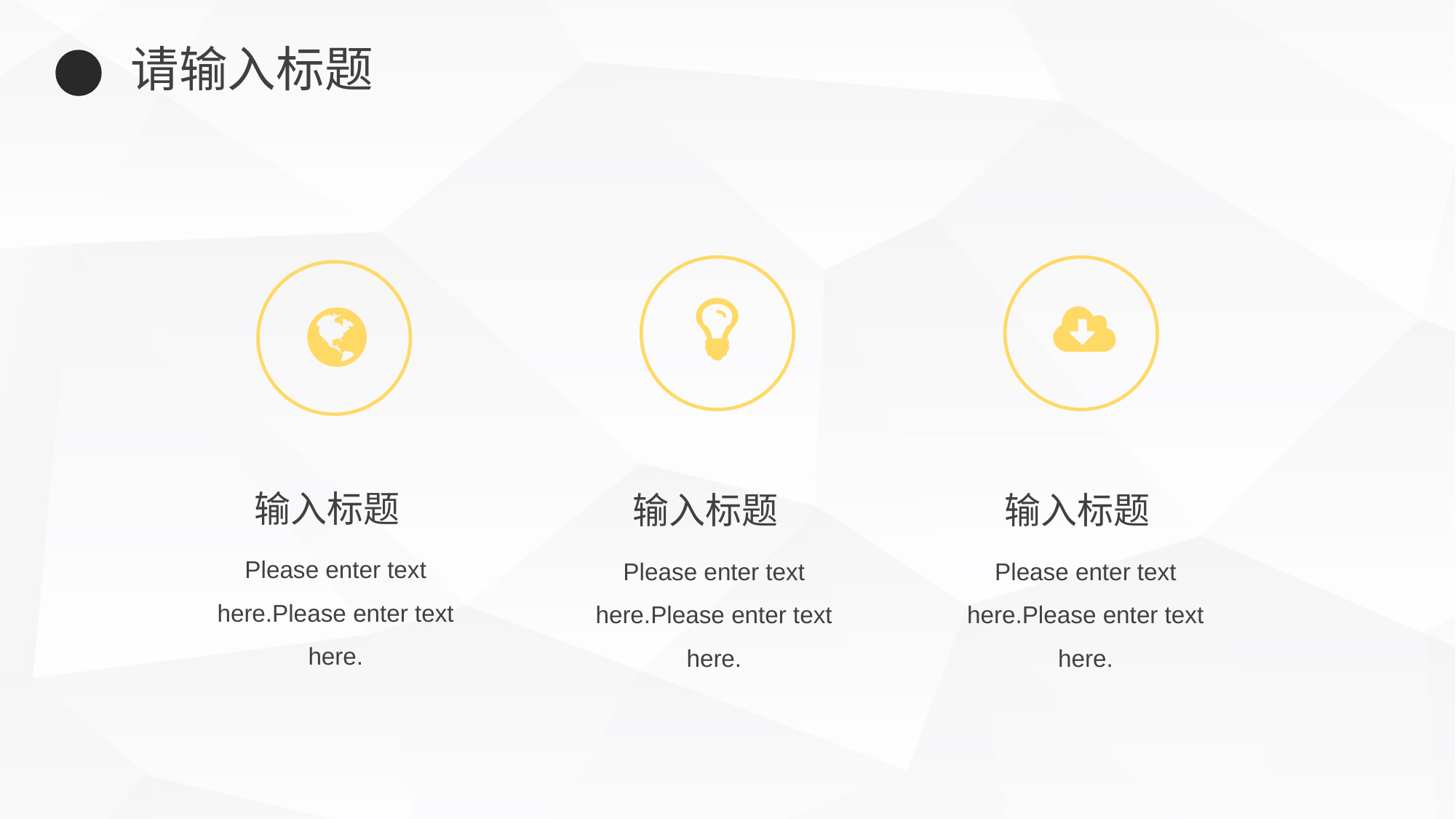

请输入标题

输入标题
输入标题
输入标题
Please enter text here.Please enter text here.
Please enter text here.Please enter text here.
Please enter text here.Please enter text here.